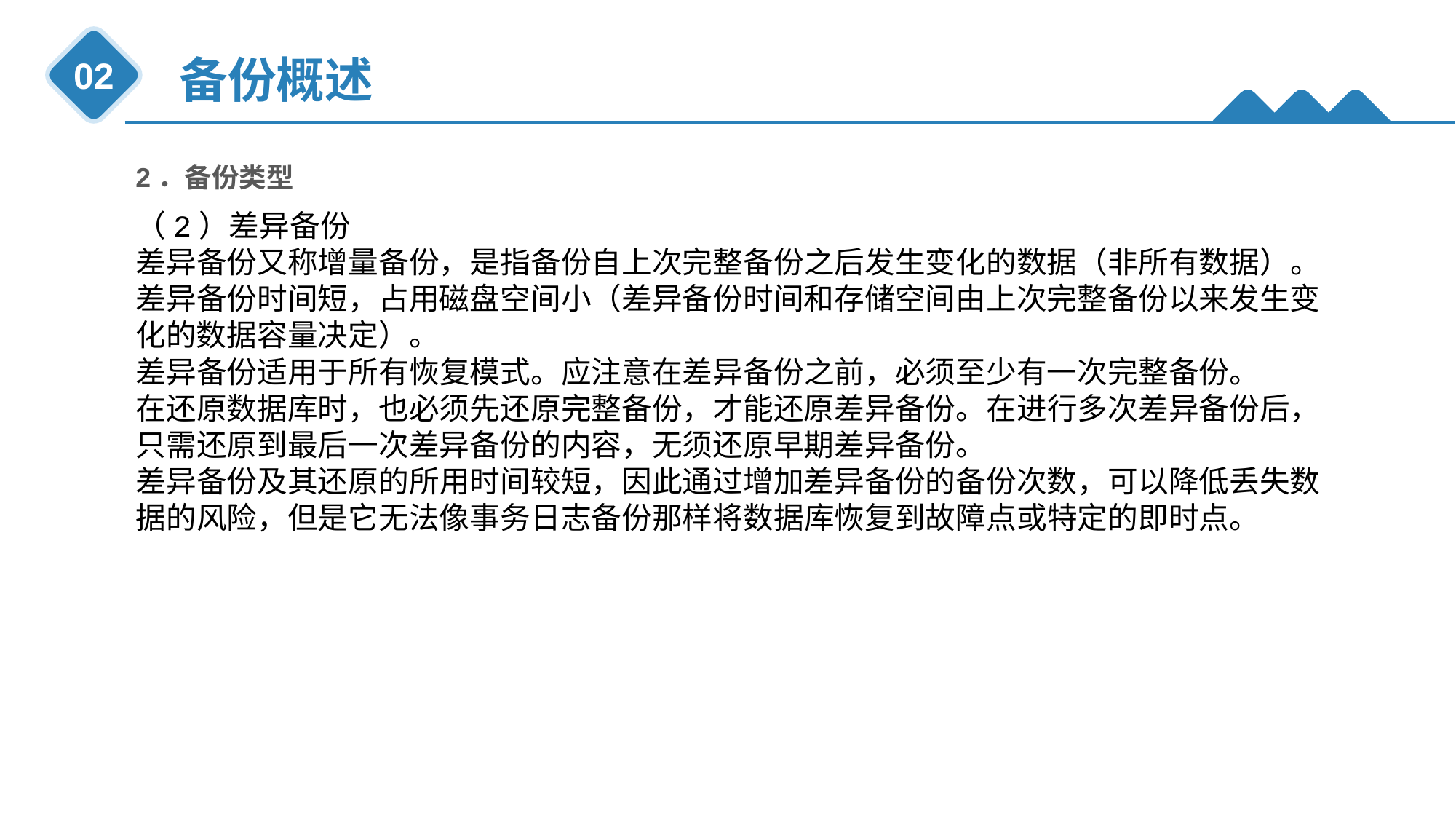

备份概述
02

2．备份类型
（2）差异备份
差异备份又称增量备份，是指备份自上次完整备份之后发生变化的数据（非所有数据）。
差异备份时间短，占用磁盘空间小（差异备份时间和存储空间由上次完整备份以来发生变化的数据容量决定）。
差异备份适用于所有恢复模式。应注意在差异备份之前，必须至少有一次完整备份。
在还原数据库时，也必须先还原完整备份，才能还原差异备份。在进行多次差异备份后，只需还原到最后一次差异备份的内容，无须还原早期差异备份。
差异备份及其还原的所用时间较短，因此通过增加差异备份的备份次数，可以降低丢失数据的风险，但是它无法像事务日志备份那样将数据库恢复到故障点或特定的即时点。